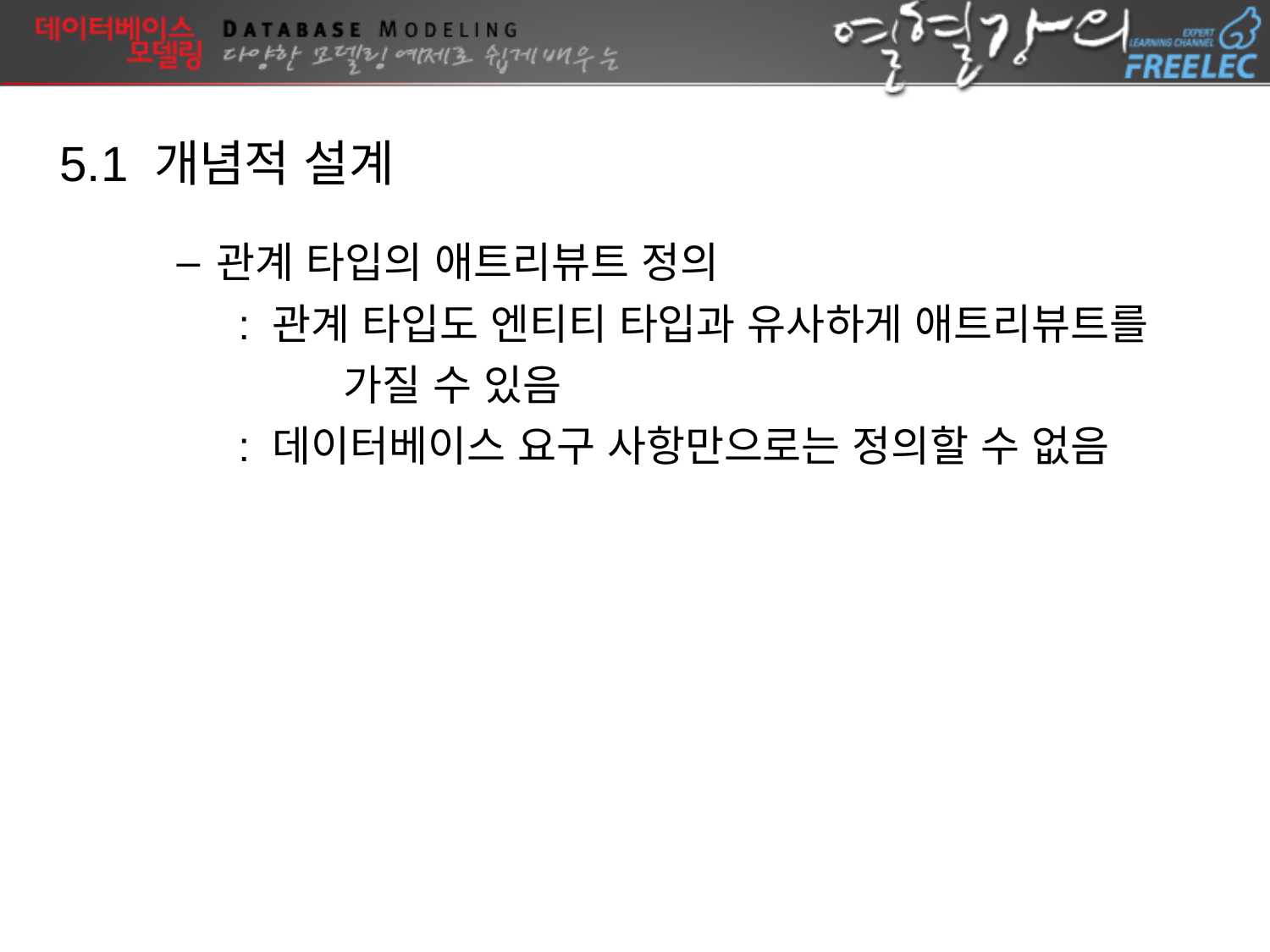

5.1 개념적 설계
관계 타입의 애트리뷰트 정의
 : 관계 타입도 엔티티 타입과 유사하게 애트리뷰트를 	가질 수 있음
 : 데이터베이스 요구 사항만으로는 정의할 수 없음